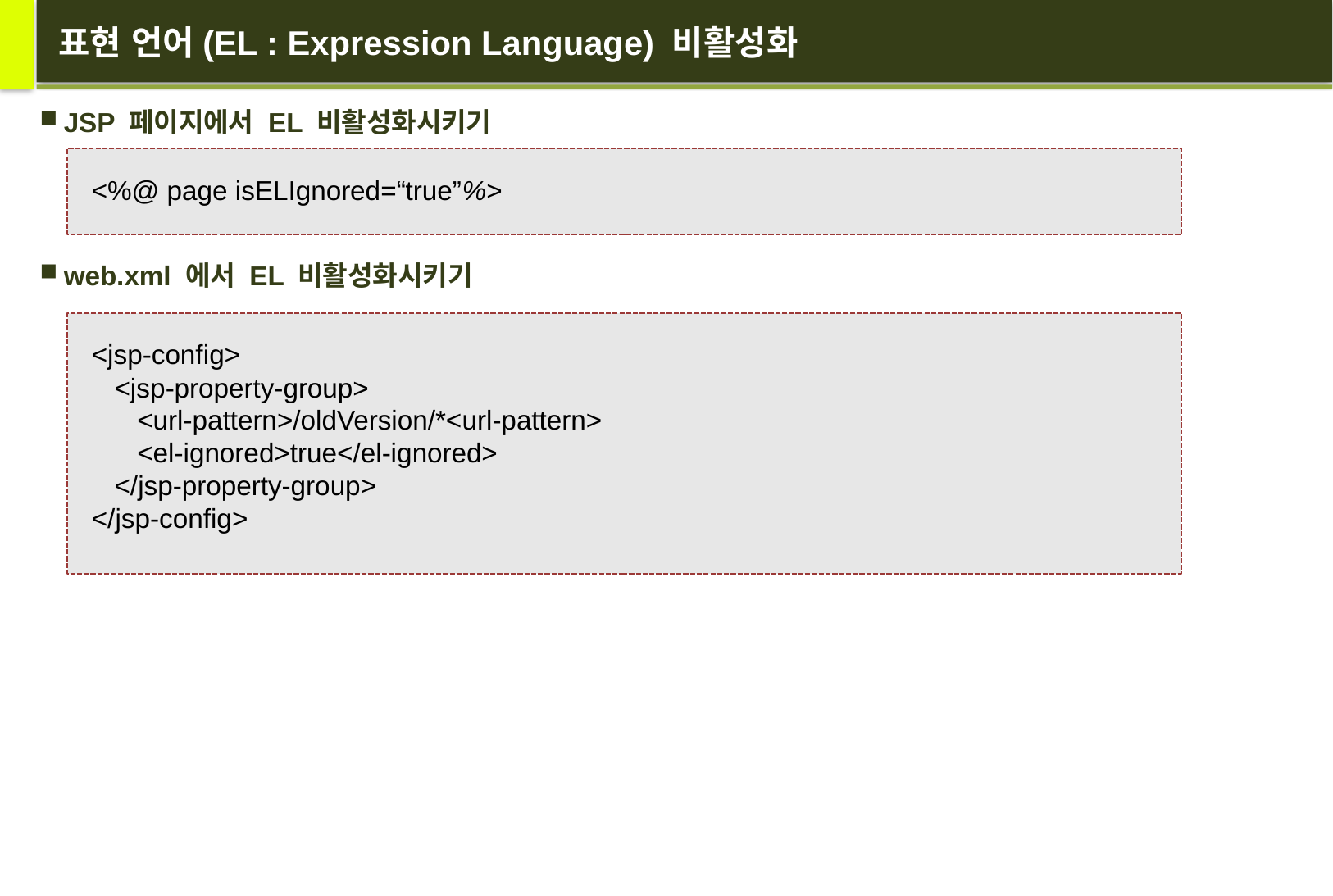

# 표현 언어(EL : Expression Language) 비활성화
JSP 페이지에서 EL 비활성화시키기

web.xml 에서 EL 비활성화시키기

<%@ page isELIgnored=“true”%>
<jsp-config>
   <jsp-property-group>
      <url-pattern>/oldVersion/*<url-pattern>
      <el-ignored>true</el-ignored>
   </jsp-property-group>
</jsp-config>